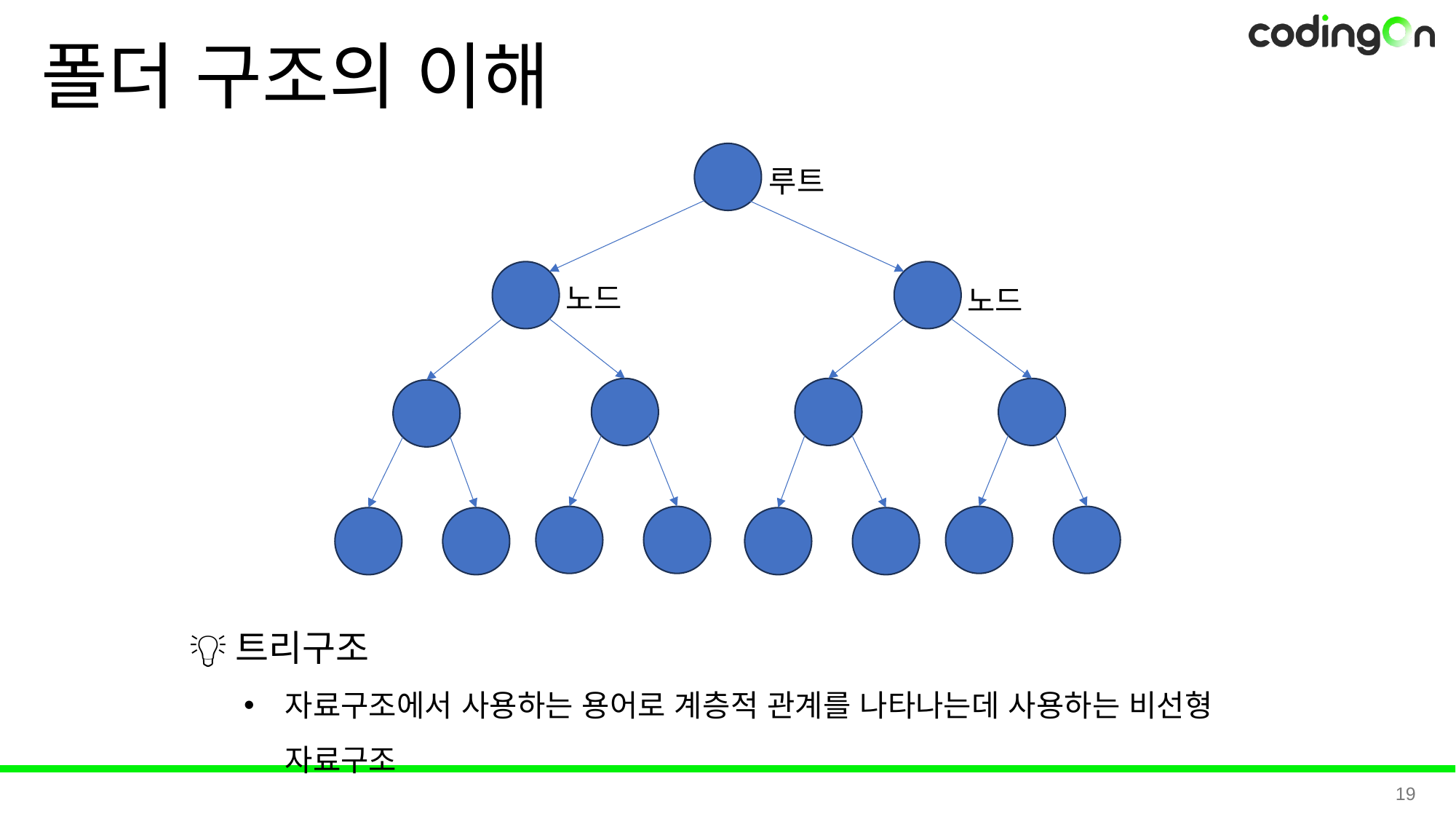

# 폴더 구조의 이해

루트

노드
노드

💡트리구조
자료구조에서 사용하는 용어로 계층적 관계를 나타나는데 사용하는 비선형 자료구조
19